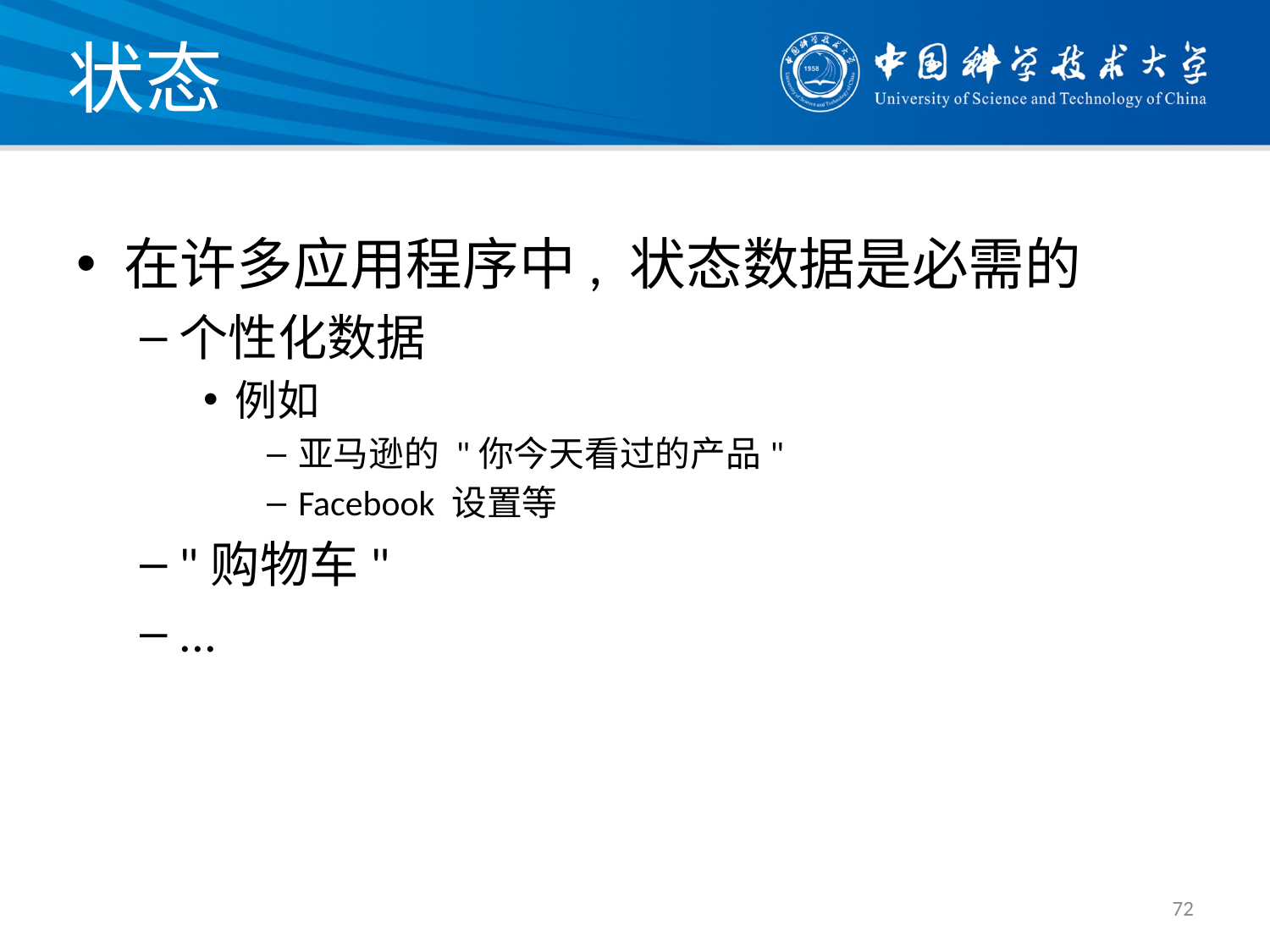

# 状态
在许多应用程序中, 状态数据是必需的
个性化数据
例如
亚马逊的 "你今天看过的产品"
Facebook 设置等
"购物车"
...
72